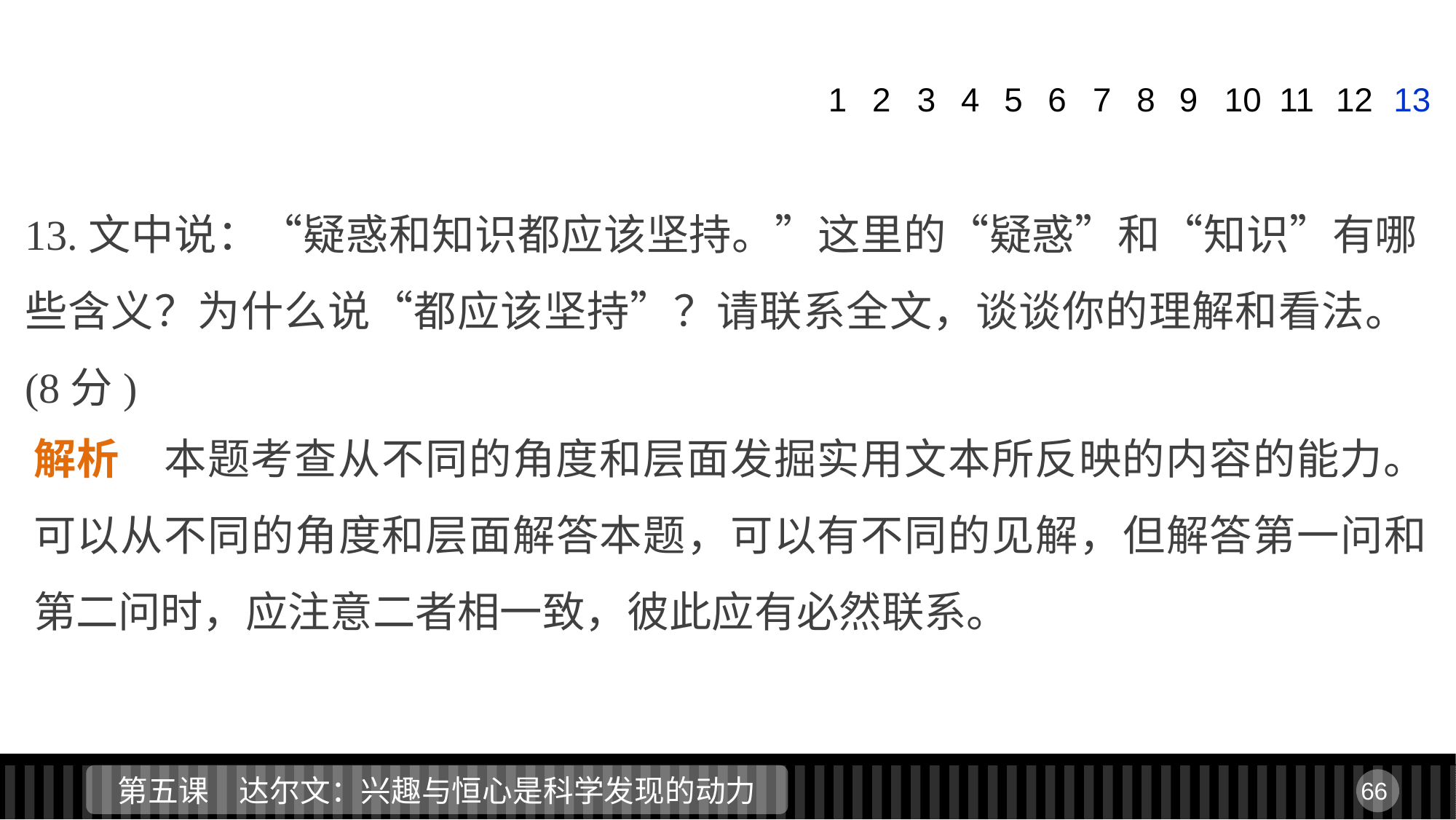

1
2
3
4
5
6
7
8
9
11
12
13
10
13.文中说：“疑惑和知识都应该坚持。”这里的“疑惑”和“知识”有哪些含义？为什么说“都应该坚持”？请联系全文，谈谈你的理解和看法。(8分)
解析　本题考查从不同的角度和层面发掘实用文本所反映的内容的能力。可以从不同的角度和层面解答本题，可以有不同的见解，但解答第一问和第二问时，应注意二者相一致，彼此应有必然联系。